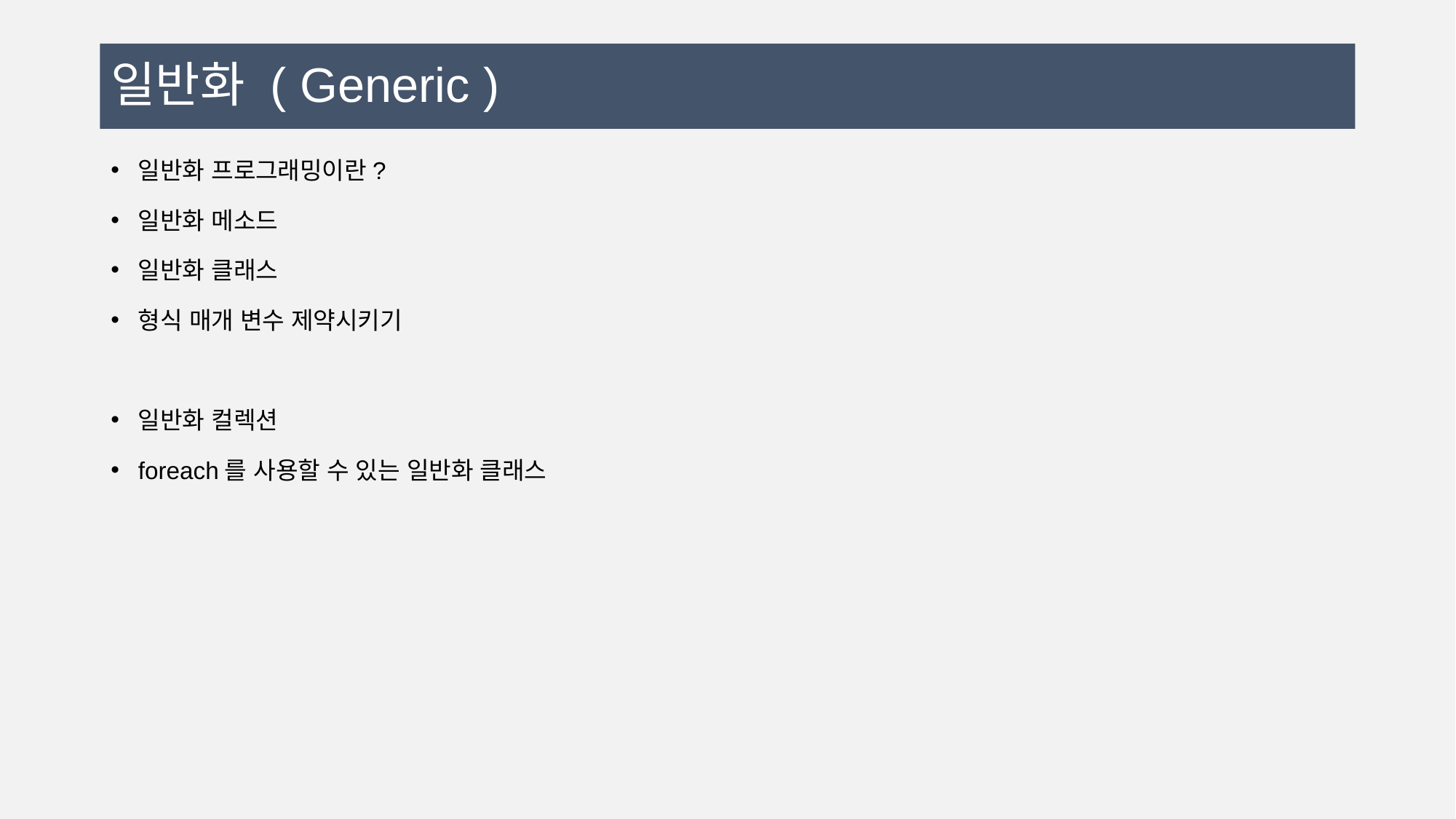

# 일반화 ( Generic )
일반화 프로그래밍이란?
일반화 메소드
일반화 클래스
형식 매개 변수 제약시키기

일반화 컬렉션
foreach를 사용할 수 있는 일반화 클래스